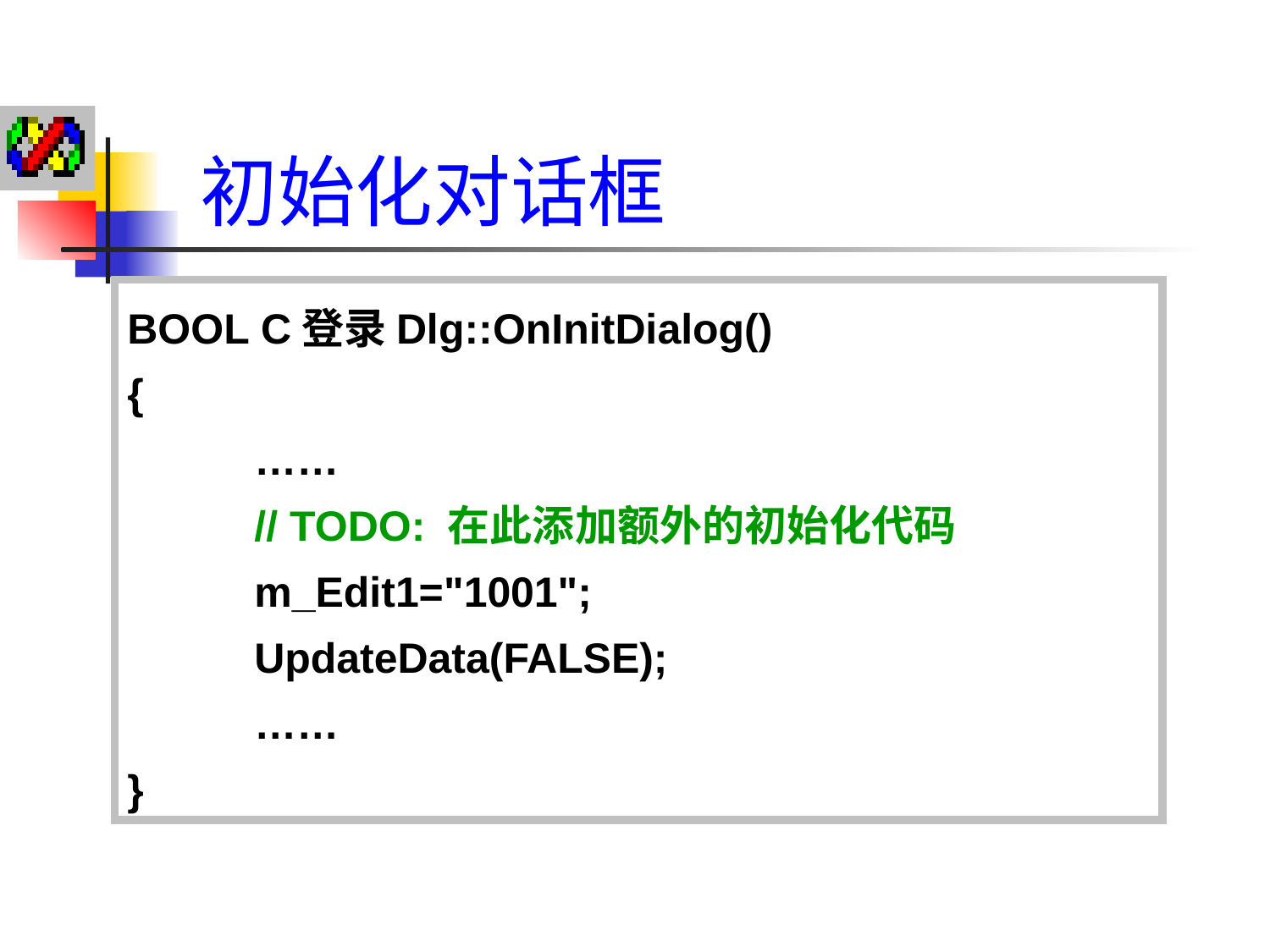

初始化对话框
BOOL C登录Dlg::OnInitDialog()
{
	……
	// TODO: 在此添加额外的初始化代码
	m_Edit1="1001";
	UpdateData(FALSE);
	……
}